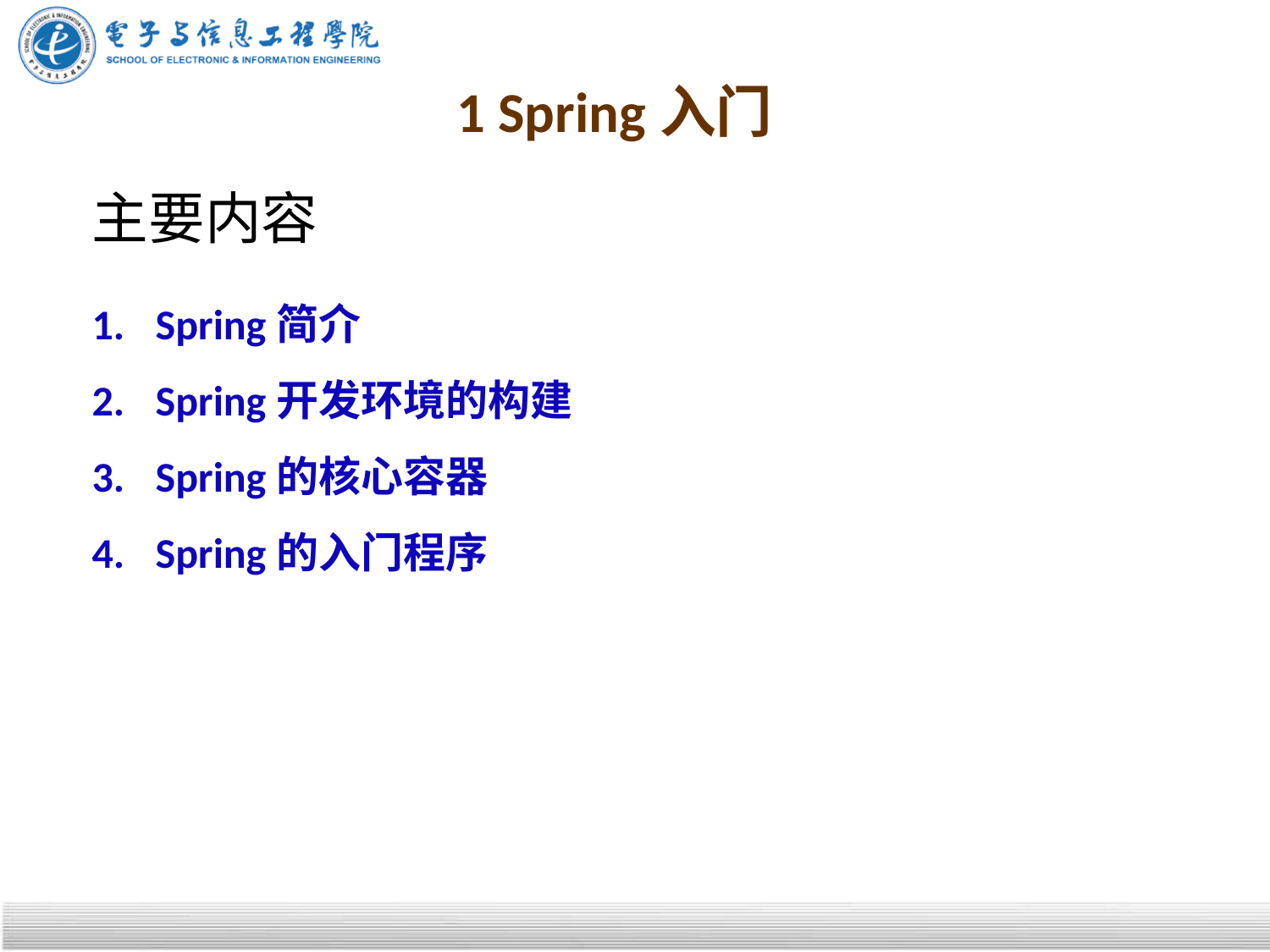

# 1 Spring入门
主要内容
Spring简介
Spring开发环境的构建
Spring的核心容器
Spring的入门程序